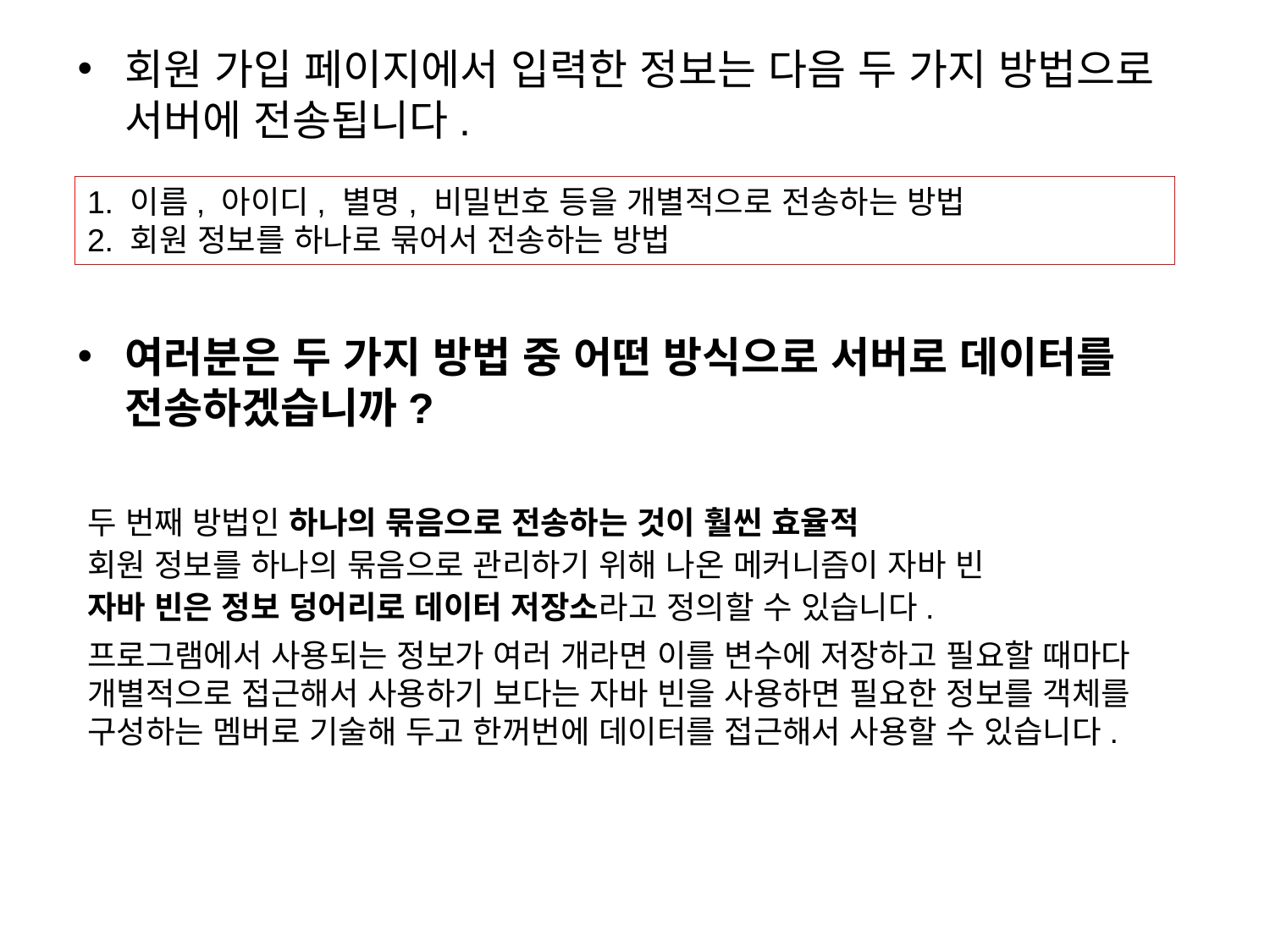

회원 가입 페이지에서 입력한 정보는 다음 두 가지 방법으로 서버에 전송됩니다.

여러분은 두 가지 방법 중 어떤 방식으로 서버로 데이터를 전송하겠습니까?

1. 이름, 아이디, 별명, 비밀번호 등을 개별적으로 전송하는 방법
2. 회원 정보를 하나로 묶어서 전송하는 방법
두 번째 방법인 하나의 묶음으로 전송하는 것이 훨씬 효율적

회원 정보를 하나의 묶음으로 관리하기 위해 나온 메커니즘이 자바 빈

자바 빈은 정보 덩어리로 데이터 저장소라고 정의할 수 있습니다.

프로그램에서 사용되는 정보가 여러 개라면 이를 변수에 저장하고 필요할 때마다 개별적으로 접근해서 사용하기 보다는 자바 빈을 사용하면 필요한 정보를 객체를 구성하는 멤버로 기술해 두고 한꺼번에 데이터를 접근해서 사용할 수 있습니다.